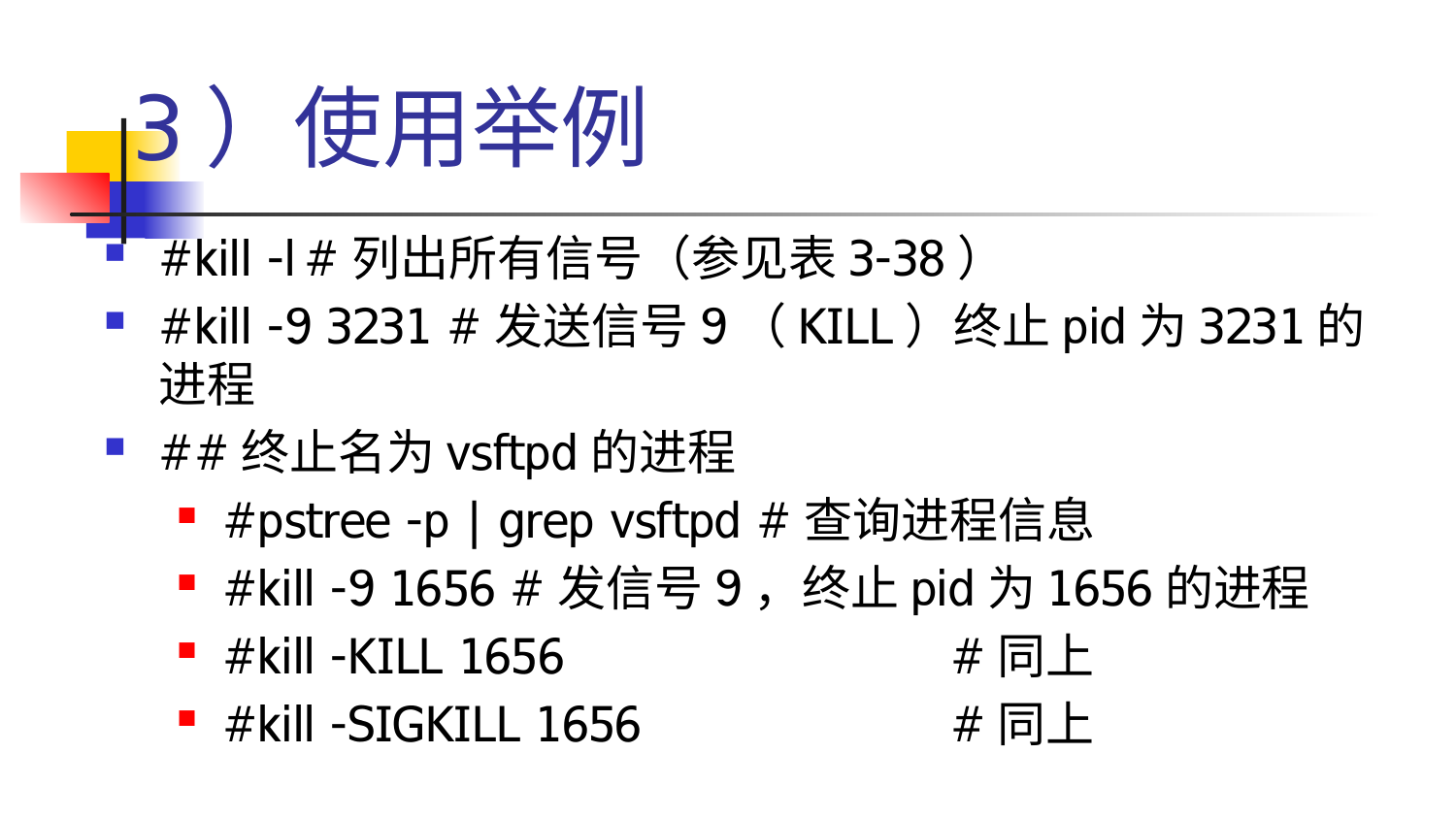

# 3）使用举例
#kill -l	#列出所有信号（参见表3-38）
#kill -9 3231 #发送信号9（KILL）终止pid为3231的进程
##终止名为vsftpd的进程
#pstree -p | grep vsftpd #查询进程信息
#kill -9 1656 #发信号9，终止pid为1656的进程
#kill -KILL 1656			#同上
#kill -SIGKILL 1656			#同上